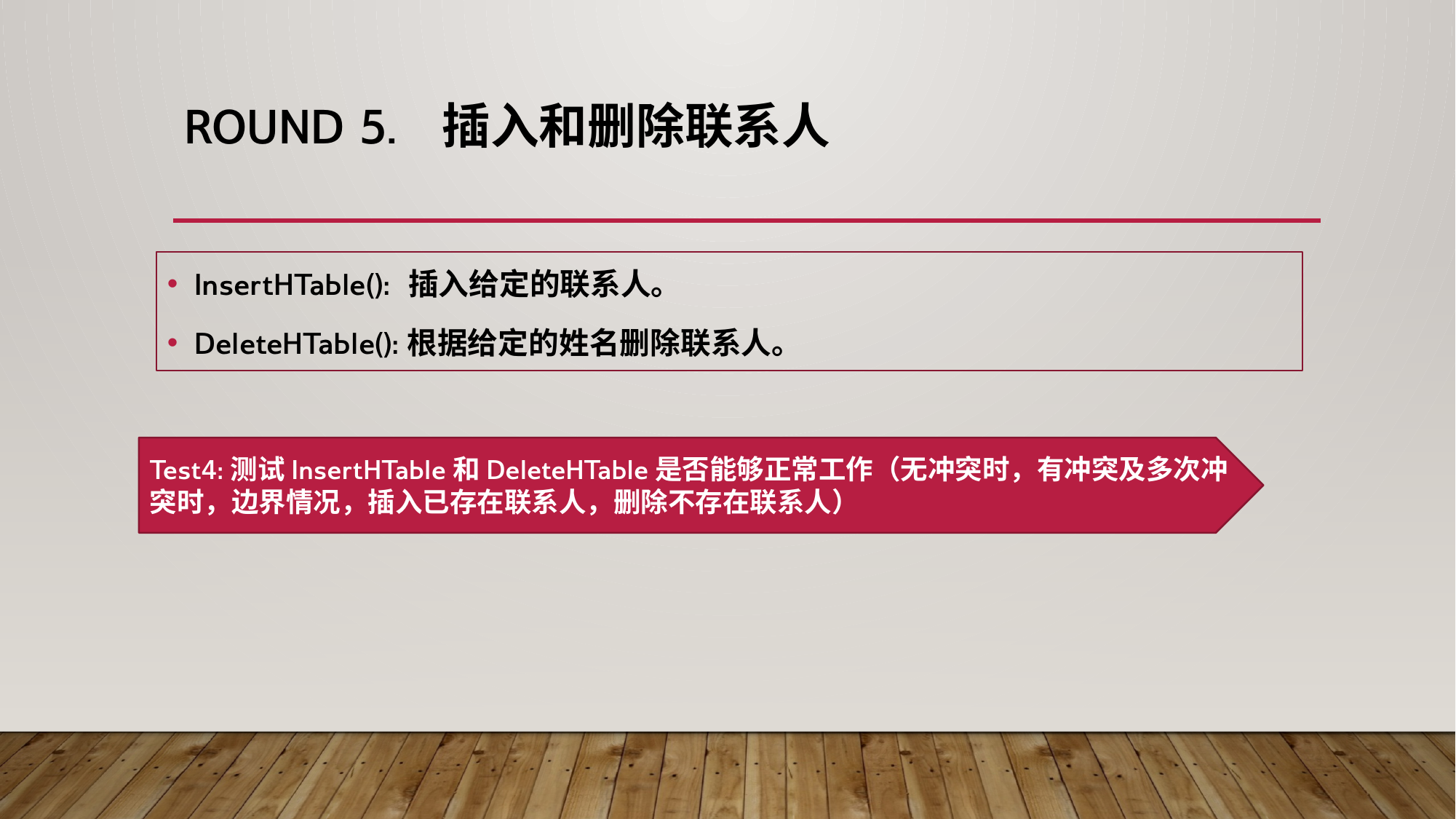

# Round 5.  插入和删除联系人
InsertHTable(): 插入给定的联系人。
DeleteHTable():根据给定的姓名删除联系人。
Test4:测试InsertHTable和DeleteHTable是否能够正常工作（无冲突时，有冲突及多次冲突时，边界情况，插入已存在联系人，删除不存在联系人）